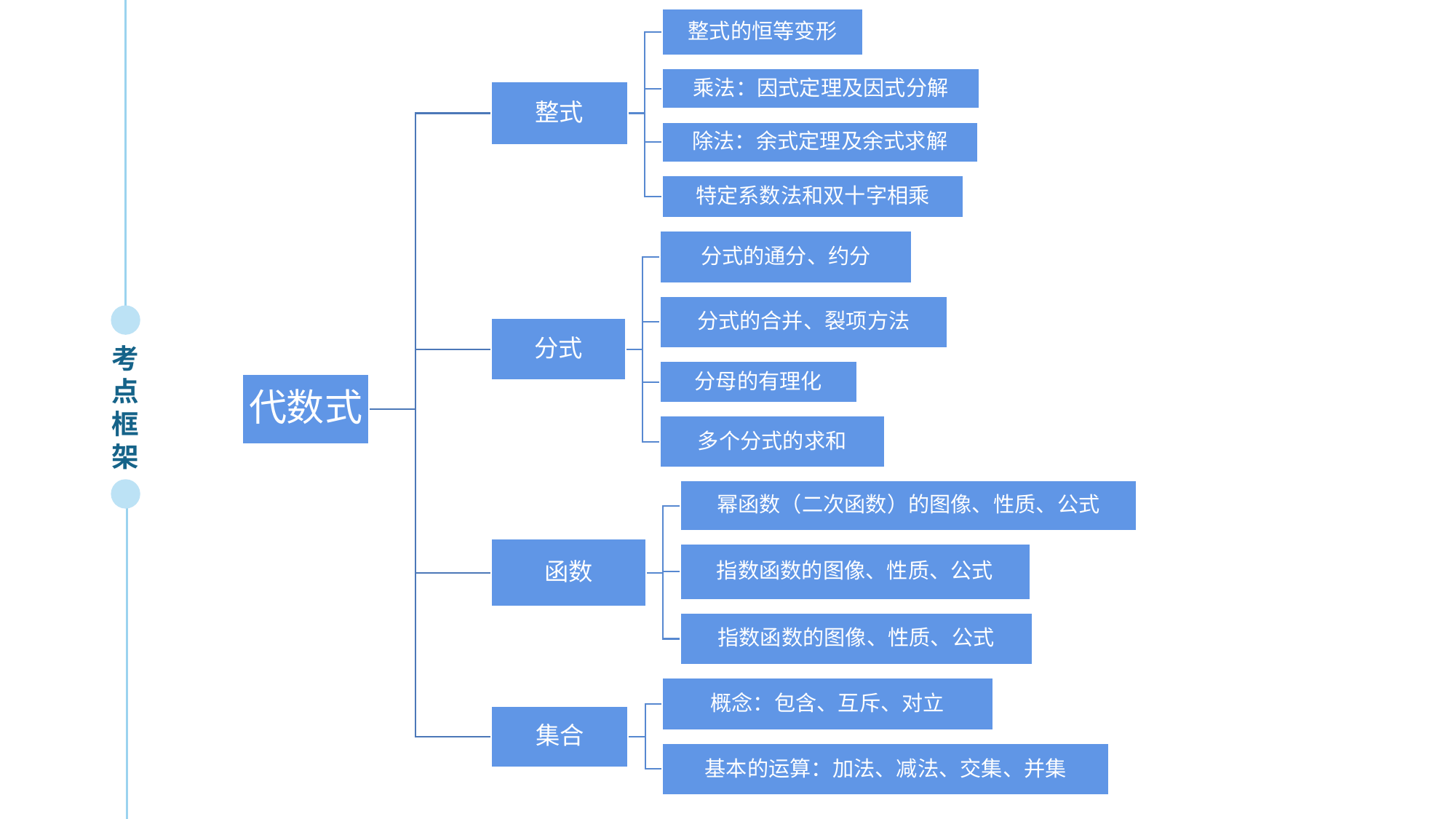

代数式
整式
整式的恒等变形
乘法：因式定理及因式分解
除法：余式定理及余式求解
特定系数法和双十字相乘
分式
分式的通分、约分
分式的合并、裂项方法
分母的有理化
多个分式的求和
函数
幂函数（二次函数）的图像、性质、公式
指数函数的图像、性质、公式
指数函数的图像、性质、公式
集合
概念：包含、互斥、对立
基本的运算：加法、减法、交集、并集

考点框架